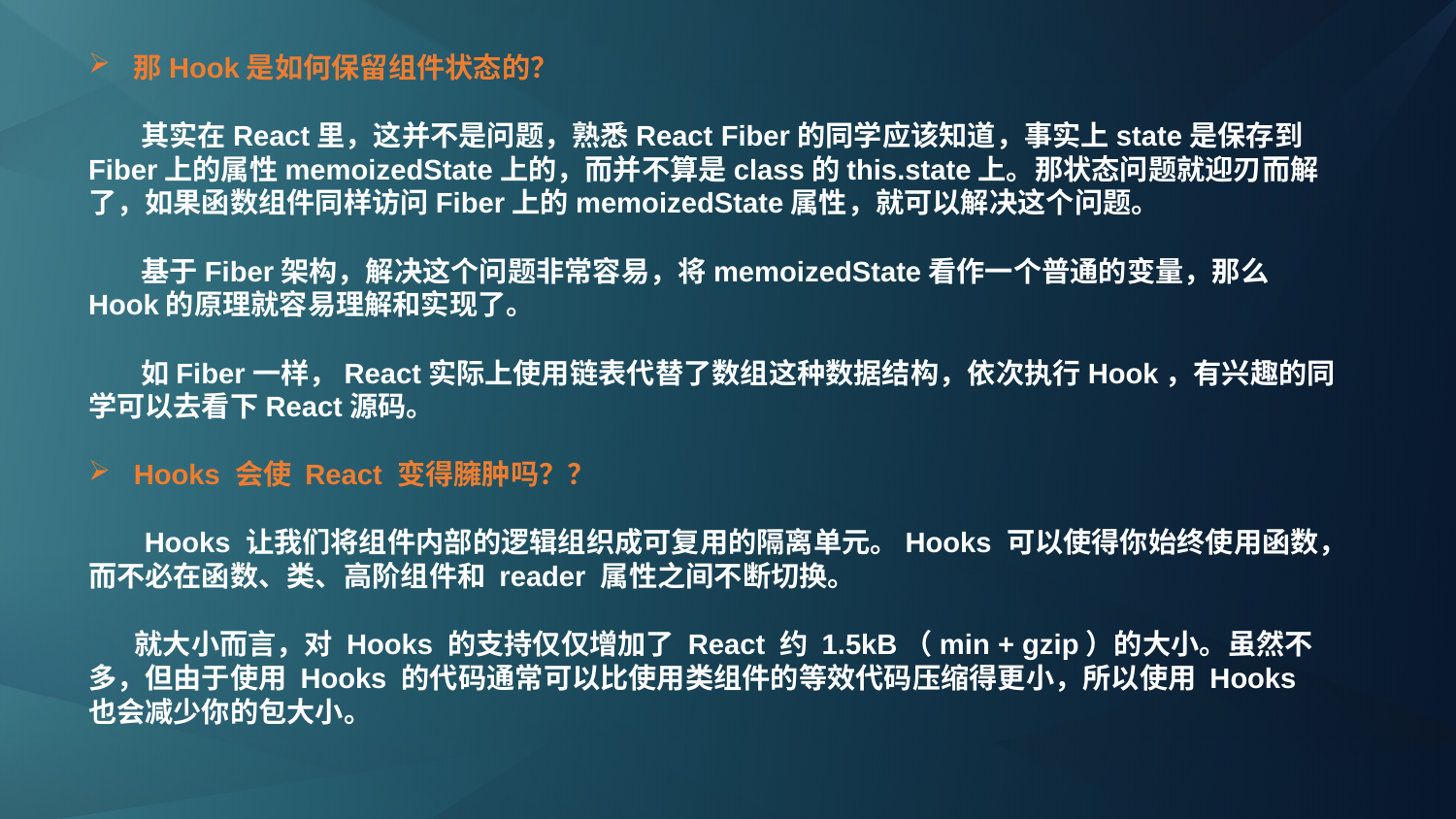

那Hook是如何保留组件状态的？

       其实在React里，这并不是问题，熟悉React Fiber的同学应该知道，事实上state是保存到Fiber上的属性memoizedState上的，而并不算是class的this.state上。那状态问题就迎刃而解了，如果函数组件同样访问Fiber上的memoizedState属性，就可以解决这个问题。

       基于Fiber架构，解决这个问题非常容易，将memoizedState看作一个普通的变量，那么Hook的原理就容易理解和实现了。

       如Fiber一样，React实际上使用链表代替了数组这种数据结构，依次执行Hook，有兴趣的同学可以去看下React源码。

Hooks 会使 React 变得臃肿吗？？

       Hooks 让我们将组件内部的逻辑组织成可复用的隔离单元。Hooks 可以使得你始终使用函数，而不必在函数、类、高阶组件和 reader 属性之间不断切换。

      就大小而言，对 Hooks 的支持仅仅增加了 React 约 1.5kB（min + gzip）的大小。虽然不多，但由于使用 Hooks 的代码通常可以比使用类组件的等效代码压缩得更小，所以使用 Hooks 也会减少你的包大小。